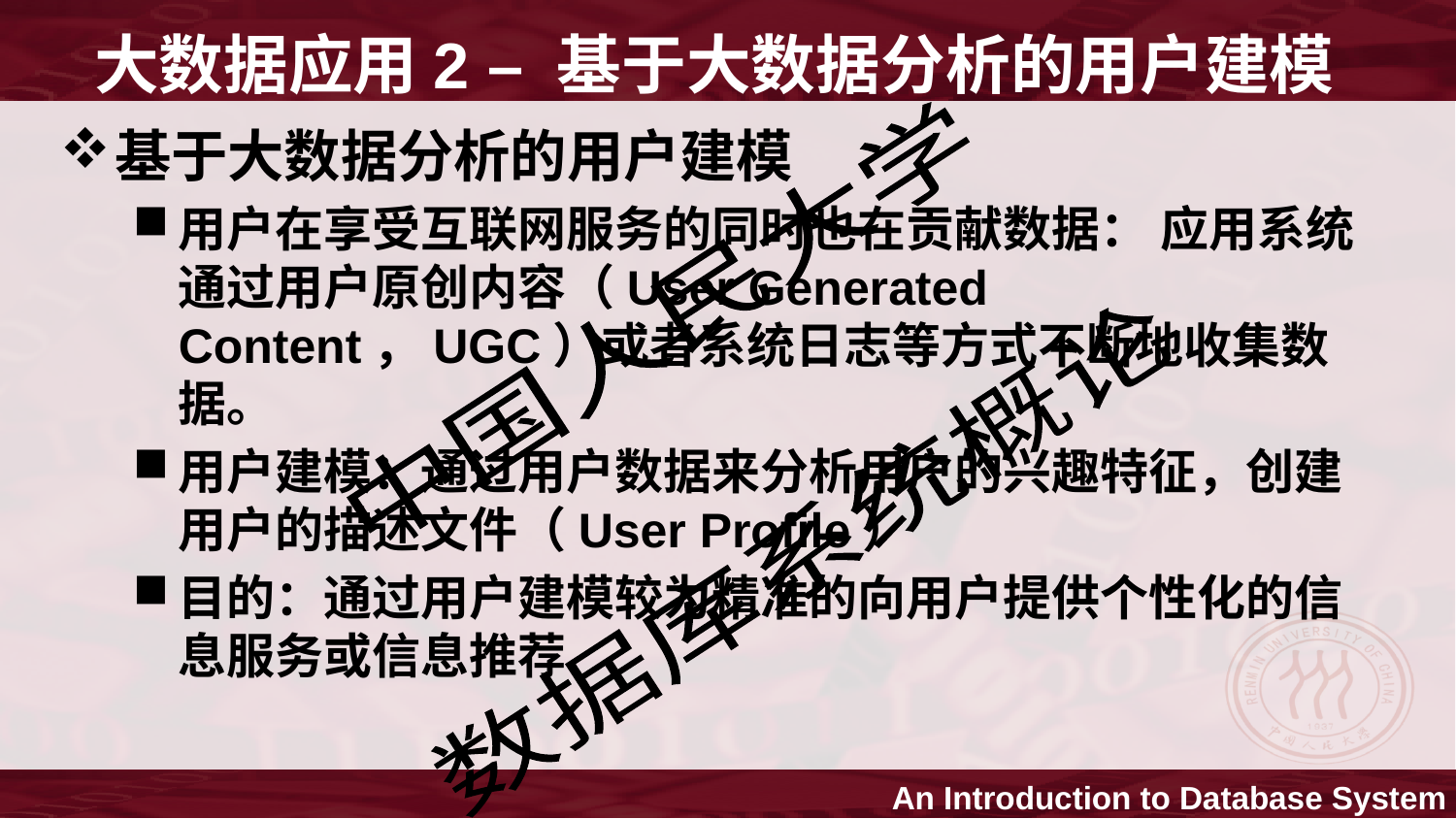

# 大数据应用2 – 基于大数据分析的用户建模
基于大数据分析的用户建模
用户在享受互联网服务的同时也在贡献数据： 应用系统通过用户原创内容（User Generated Content，UGC）或者系统日志等方式不断地收集数据。
用户建模：通过用户数据来分析用户的兴趣特征，创建用户的描述文件（User Profile）
目的：通过用户建模较为精准的向用户提供个性化的信息服务或信息推荐